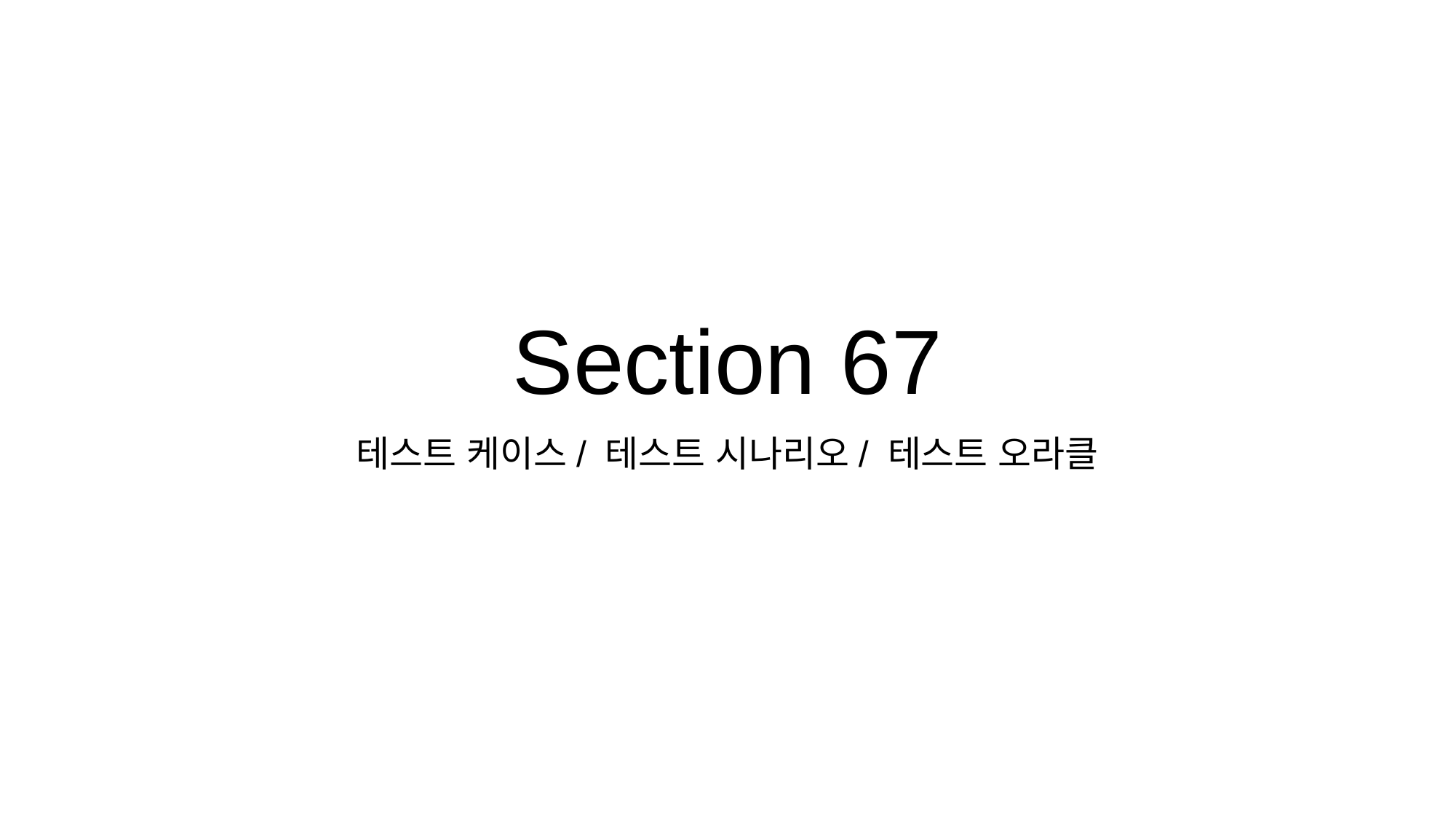

# Section 67
테스트 케이스/ 테스트 시나리오/ 테스트 오라클